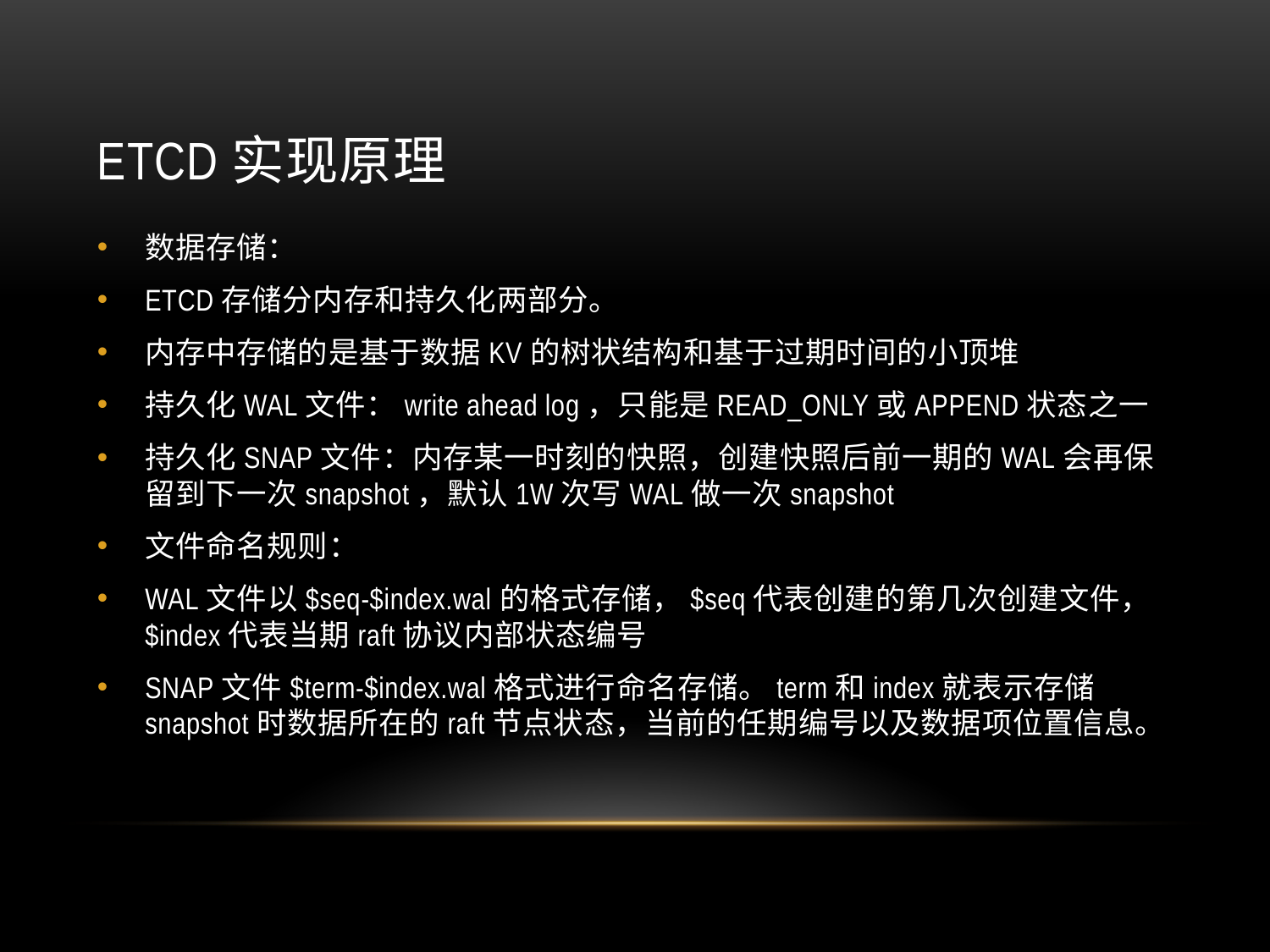

# ETCD实现原理
数据存储：
ETCD存储分内存和持久化两部分。
内存中存储的是基于数据KV的树状结构和基于过期时间的小顶堆
持久化WAL文件：write ahead log，只能是READ_ONLY或APPEND状态之一
持久化SNAP文件：内存某一时刻的快照，创建快照后前一期的WAL会再保留到下一次snapshot，默认1W次写WAL做一次snapshot
文件命名规则：
WAL文件以$seq-$index.wal的格式存储，$seq代表创建的第几次创建文件，$index代表当期raft协议内部状态编号
SNAP文件$term-$index.wal格式进行命名存储。term和index就表示存储snapshot时数据所在的raft节点状态，当前的任期编号以及数据项位置信息。